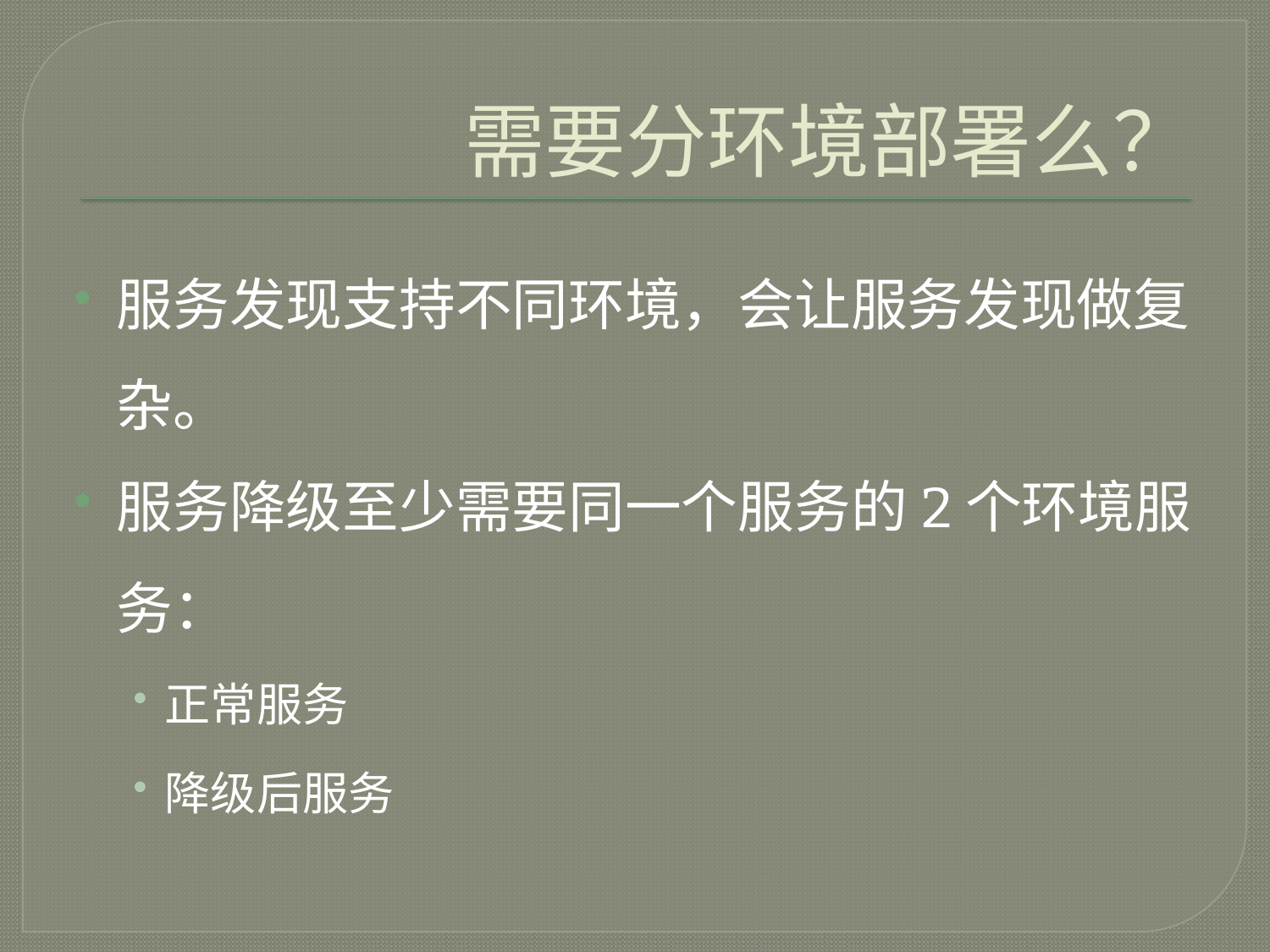

# 需要分环境部署么？
服务发现支持不同环境，会让服务发现做复杂。
服务降级至少需要同一个服务的2个环境服务：
正常服务
降级后服务